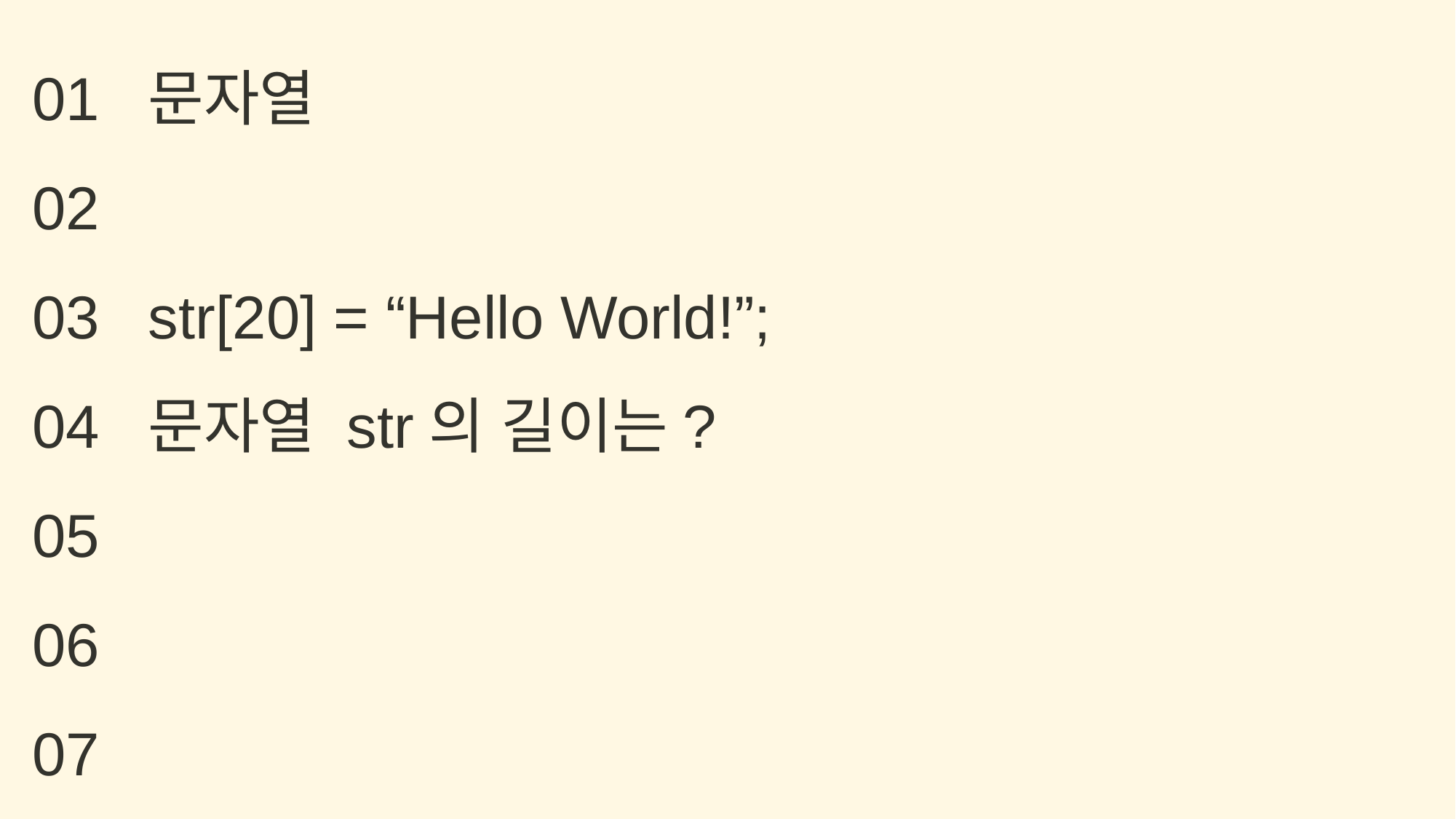

문자열

str[20] = “Hello World!”;
문자열 str의 길이는?

01
02
03
04
05
06
07